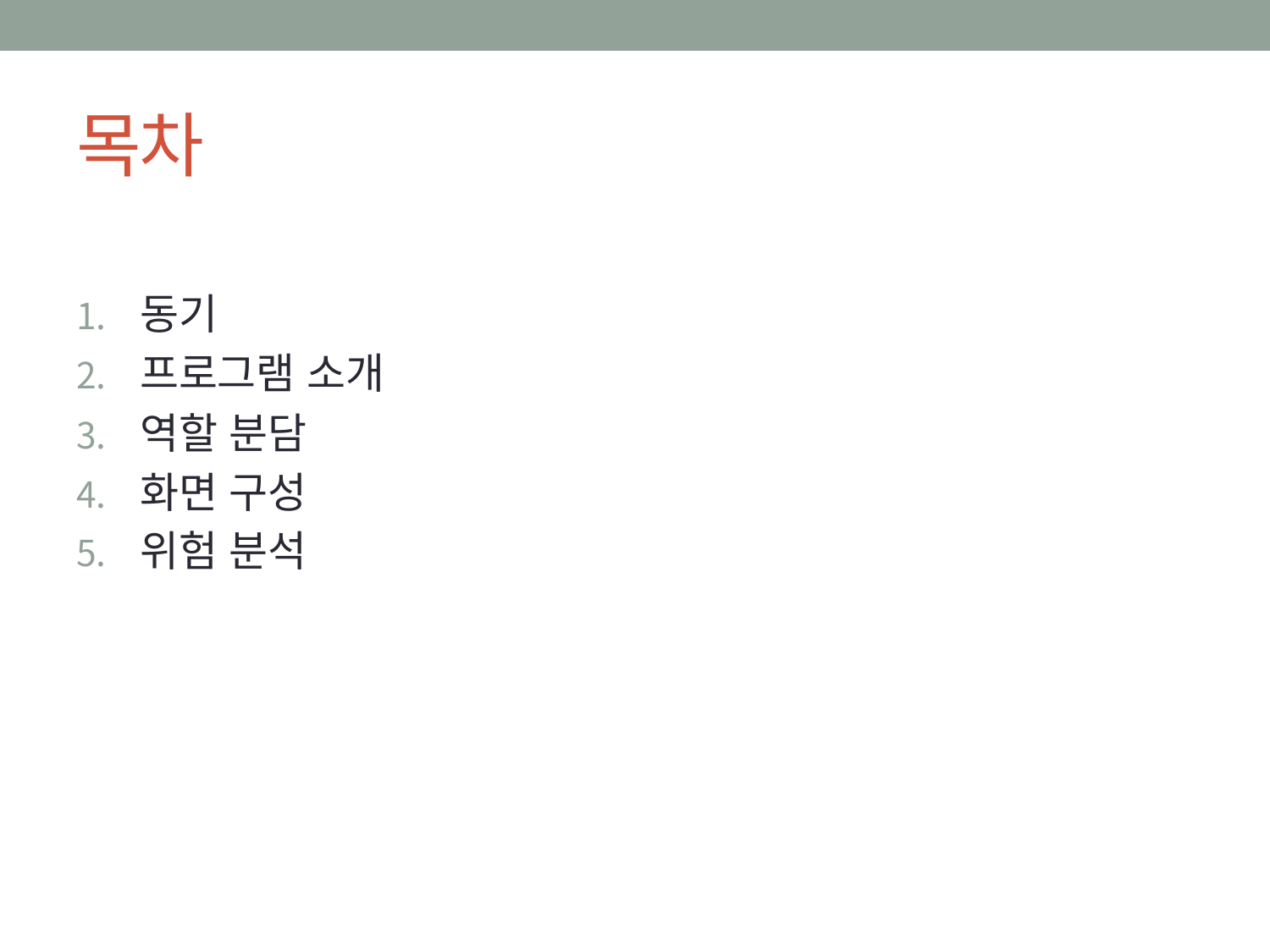

# 목차

동기
프로그램 소개
역할 분담
화면 구성
위험 분석